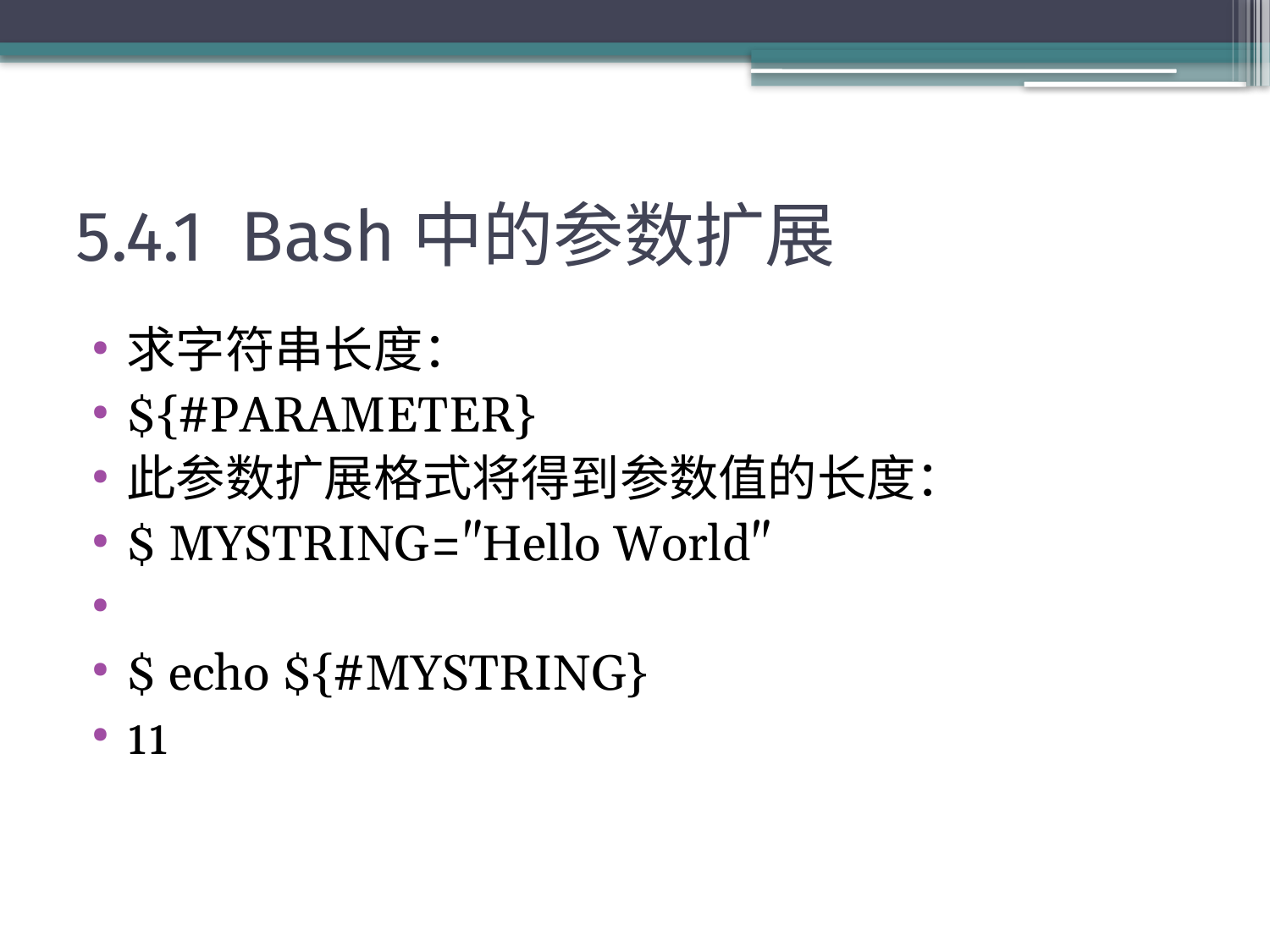

# 5.4.1  Bash中的参数扩展
求字符串长度：
${#PARAMETER}
此参数扩展格式将得到参数值的长度：
$ MYSTRING="Hello World"

$ echo ${#MYSTRING}
11